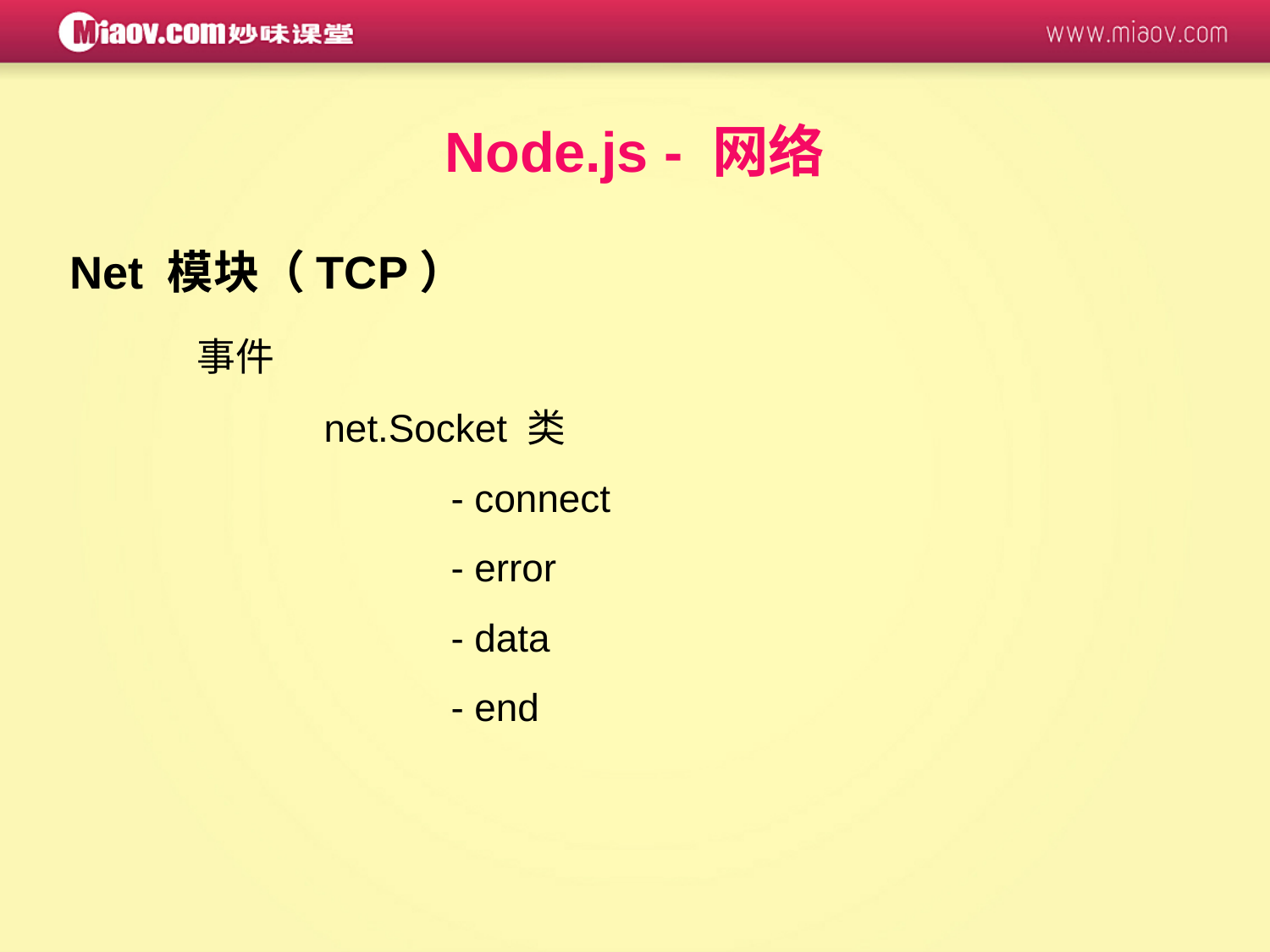

Node.js - 网络
Net 模块（TCP）
	事件
		net.Socket 类
			- connect
			- error
			- data
			- end